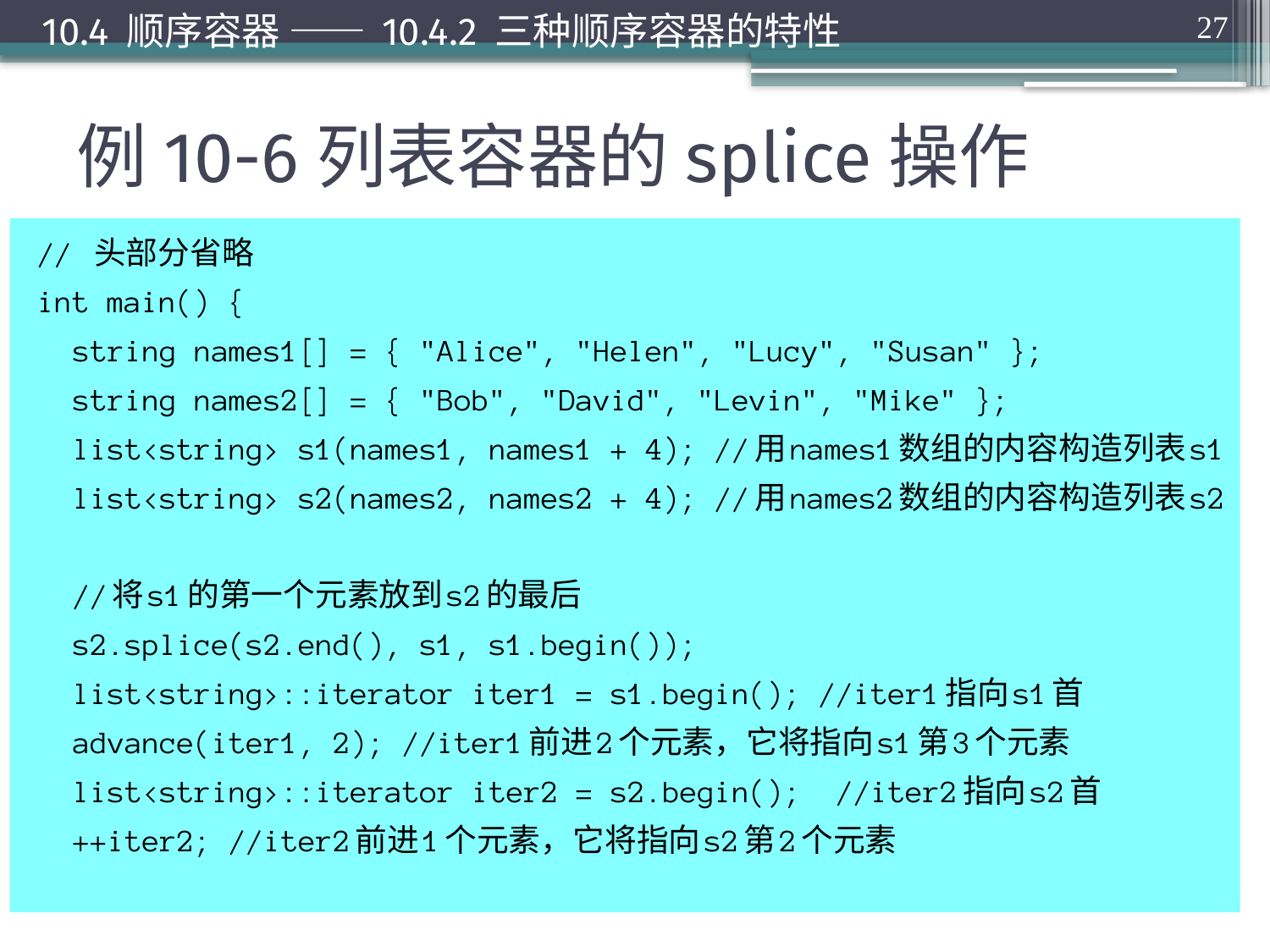

10.4 顺序容器 —— 10.4.2 三种顺序容器的特性
27
# 例10-6列表容器的splice操作
// 头部分省略
int main() {
	string names1[] = { "Alice", "Helen", "Lucy", "Susan" };
	string names2[] = { "Bob", "David", "Levin", "Mike" };
	list<string> s1(names1, names1 + 4); //用names1数组的内容构造列表s1
	list<string> s2(names2, names2 + 4); //用names2数组的内容构造列表s2

	//将s1的第一个元素放到s2的最后
	s2.splice(s2.end(), s1, s1.begin());
	list<string>::iterator iter1 = s1.begin(); //iter1指向s1首
	advance(iter1, 2); //iter1前进2个元素，它将指向s1第3个元素
	list<string>::iterator iter2 = s2.begin();  //iter2指向s2首
	++iter2; //iter2前进1个元素，它将指向s2第2个元素